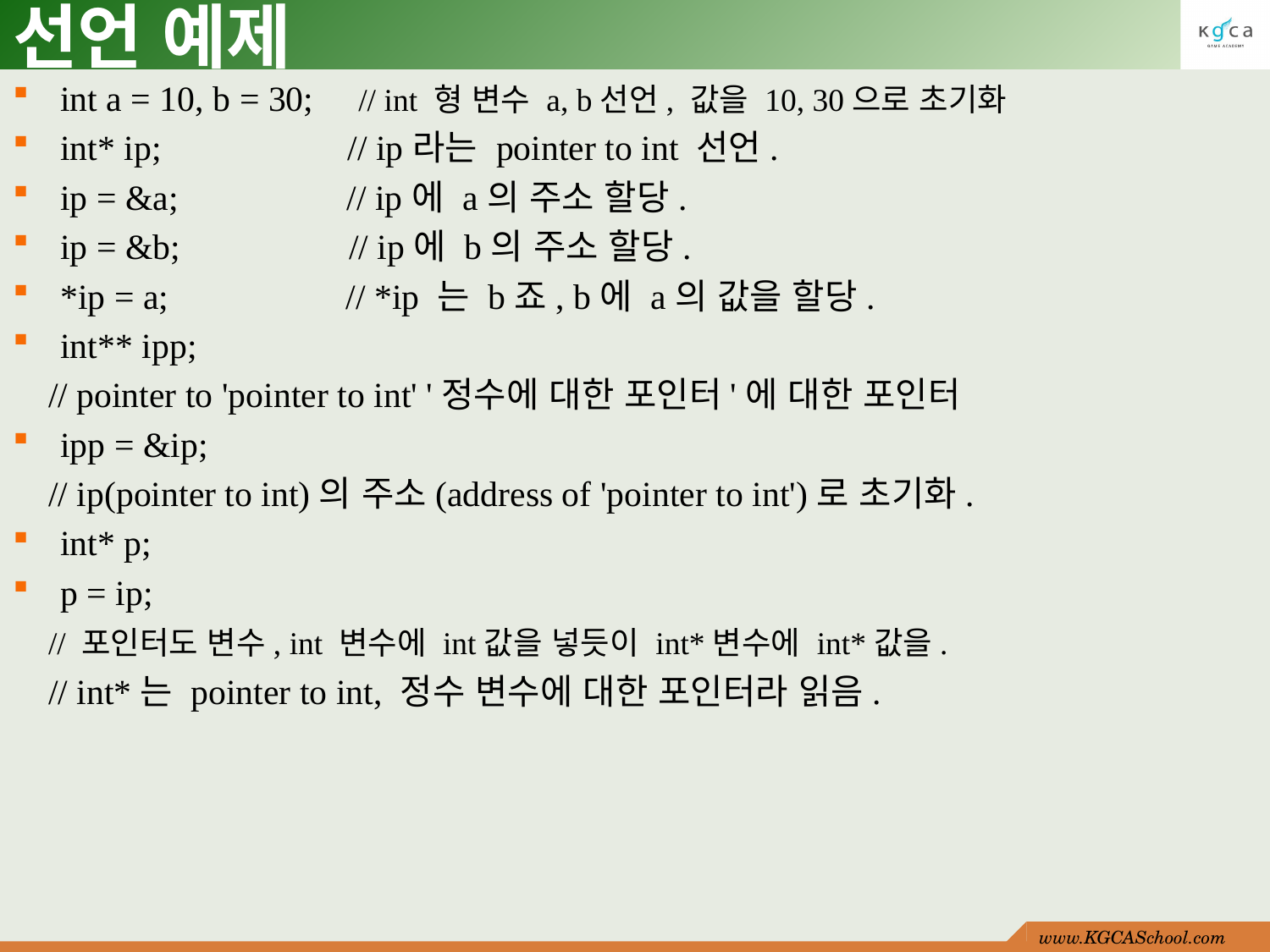

# 선언 예제
int a = 10, b = 30;     // int 형 변수 a, b선언, 값을 10, 30으로 초기화
int* ip;                     // ip라는 pointer to int 선언.
ip = &a;                   // ip에 a의 주소 할당.
ip = &b;                   // ip에 b의 주소 할당.
*ip = a;                    // *ip 는 b죠, b에 a의 값을 할당.
int** ipp;
    // pointer to 'pointer to int' '정수에 대한 포인터'에 대한 포인터
ipp = &ip;
    // ip(pointer to int)의 주소(address of 'pointer to int')로 초기화.
int* p;
p = ip;
    // 포인터도 변수, int 변수에 int값을 넣듯이 int*변수에 int*값을.
    // int*는 pointer to int, 정수 변수에 대한 포인터라 읽음.